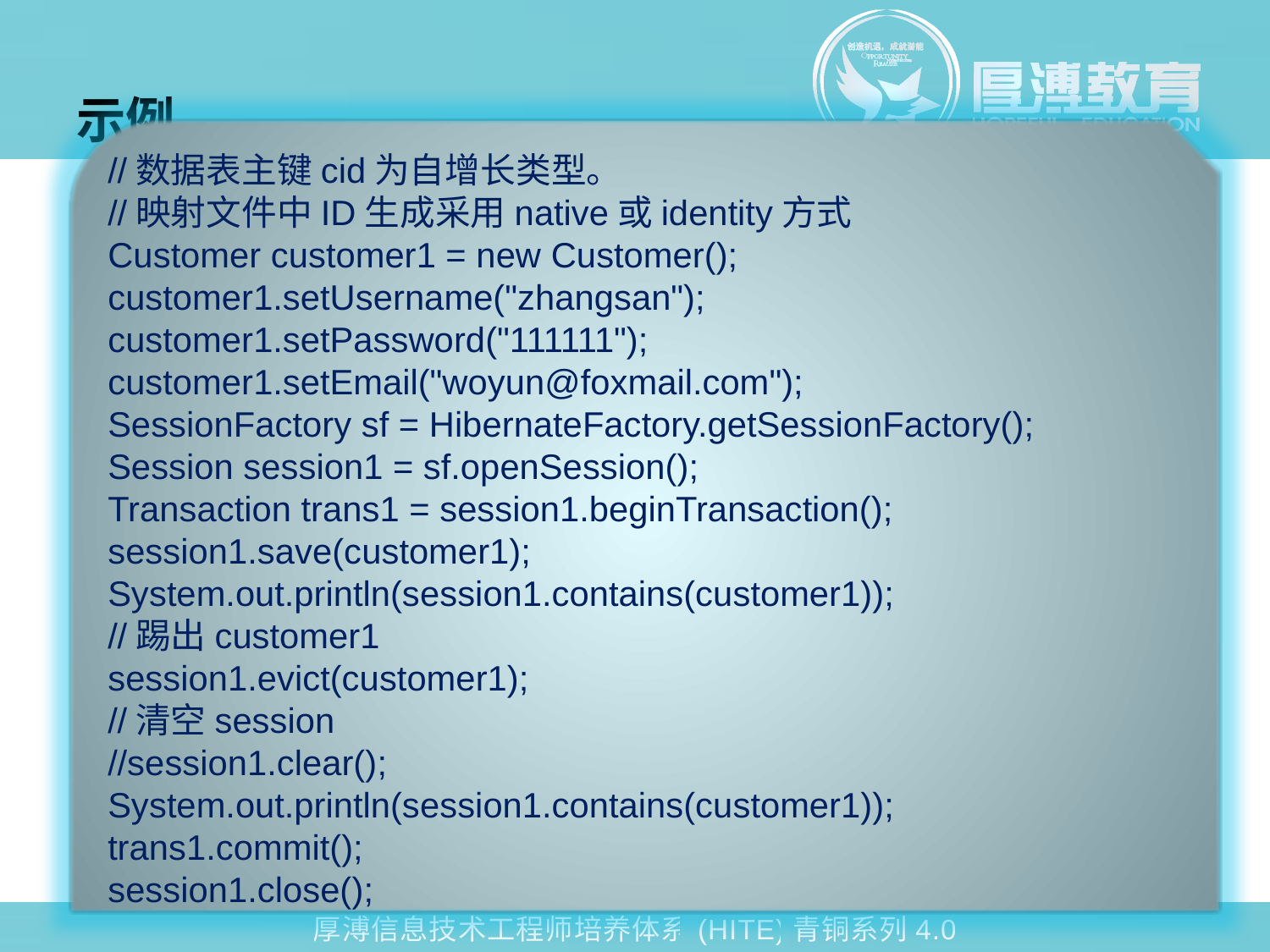

# 示例
//数据表主键cid为自增长类型。
//映射文件中ID生成采用native或identity方式
Customer customer1 = new Customer();
customer1.setUsername("zhangsan");
customer1.setPassword("111111");
customer1.setEmail("woyun@foxmail.com");
SessionFactory sf = HibernateFactory.getSessionFactory();
Session session1 = sf.openSession();
Transaction trans1 = session1.beginTransaction();
session1.save(customer1);
System.out.println(session1.contains(customer1));
//踢出customer1
session1.evict(customer1);
//清空session
//session1.clear();
System.out.println(session1.contains(customer1));
trans1.commit();
session1.close();